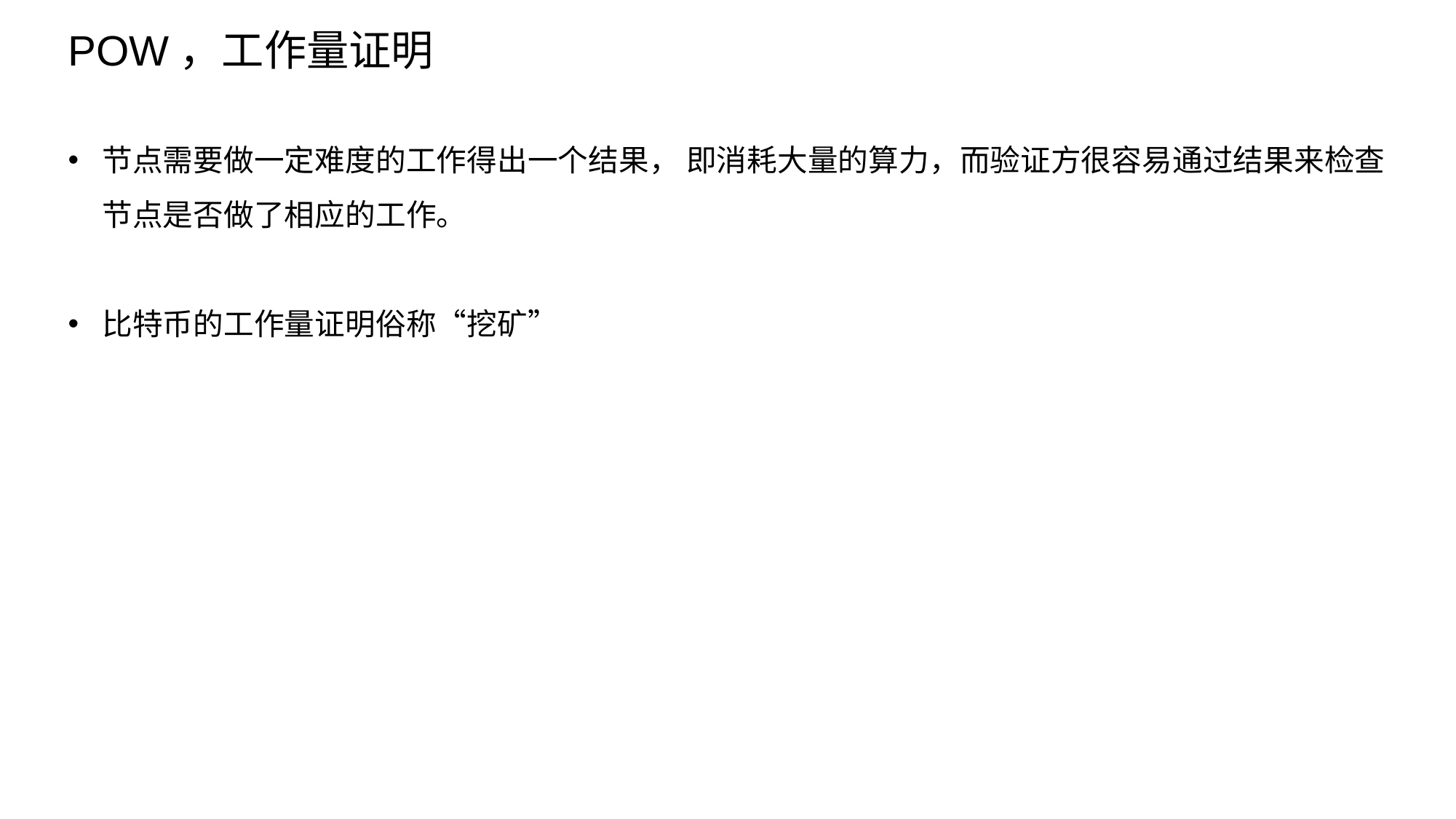

POW，工作量证明
节点需要做一定难度的工作得出一个结果， 即消耗大量的算力，而验证方很容易通过结果来检查节点是否做了相应的工作。

比特币的工作量证明俗称“挖矿”